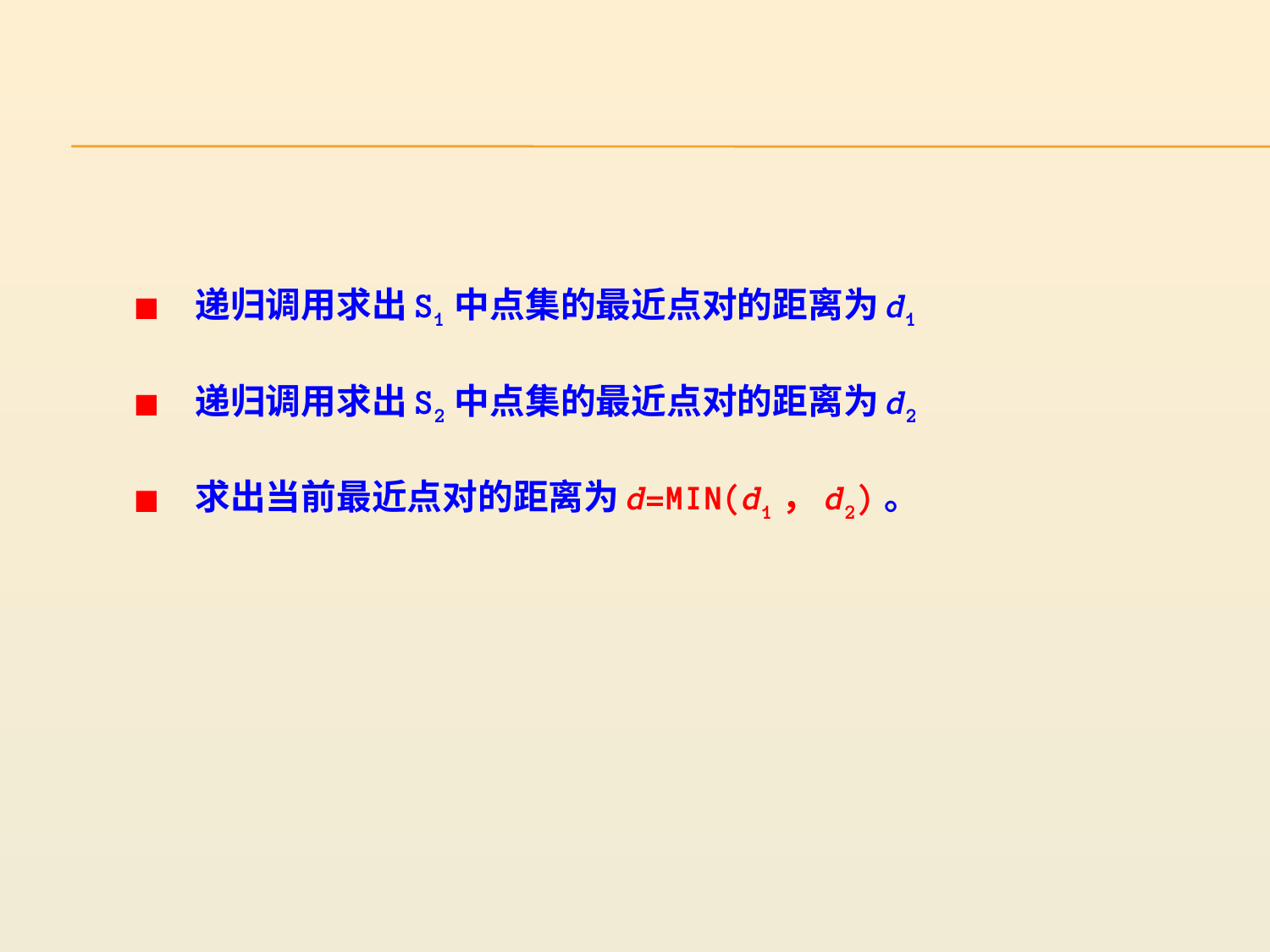

递归调用求出S1中点集的最近点对的距离为d1
递归调用求出S2中点集的最近点对的距离为d2
求出当前最近点对的距离为d=MIN(d1，d2)。